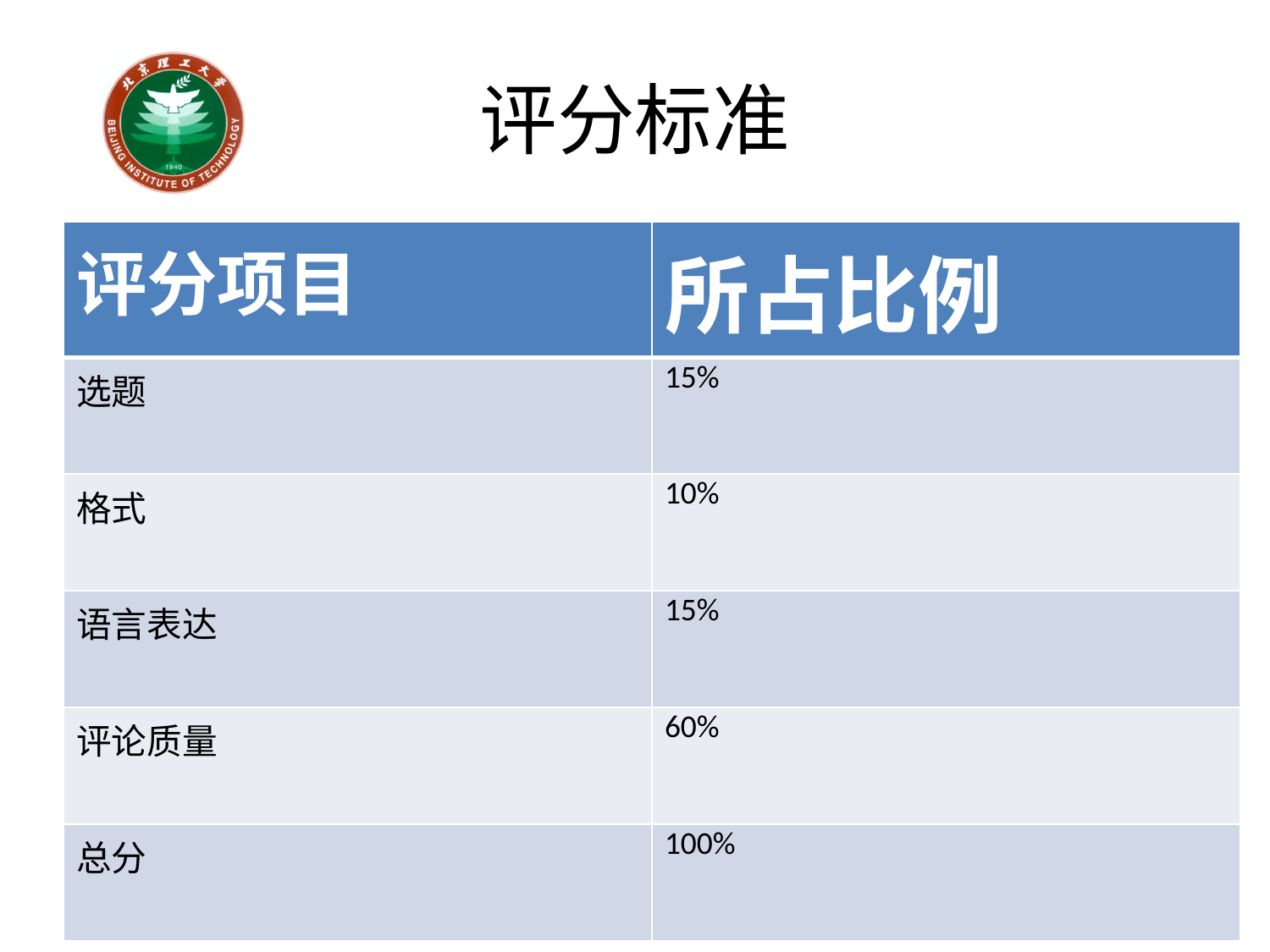

# 评分标准
| 评分项目 | 所占比例 |
| --- | --- |
| 选题 | 15% |
| 格式 | 10% |
| 语言表达 | 15% |
| 评论质量 | 60% |
| 总分 | 100% |